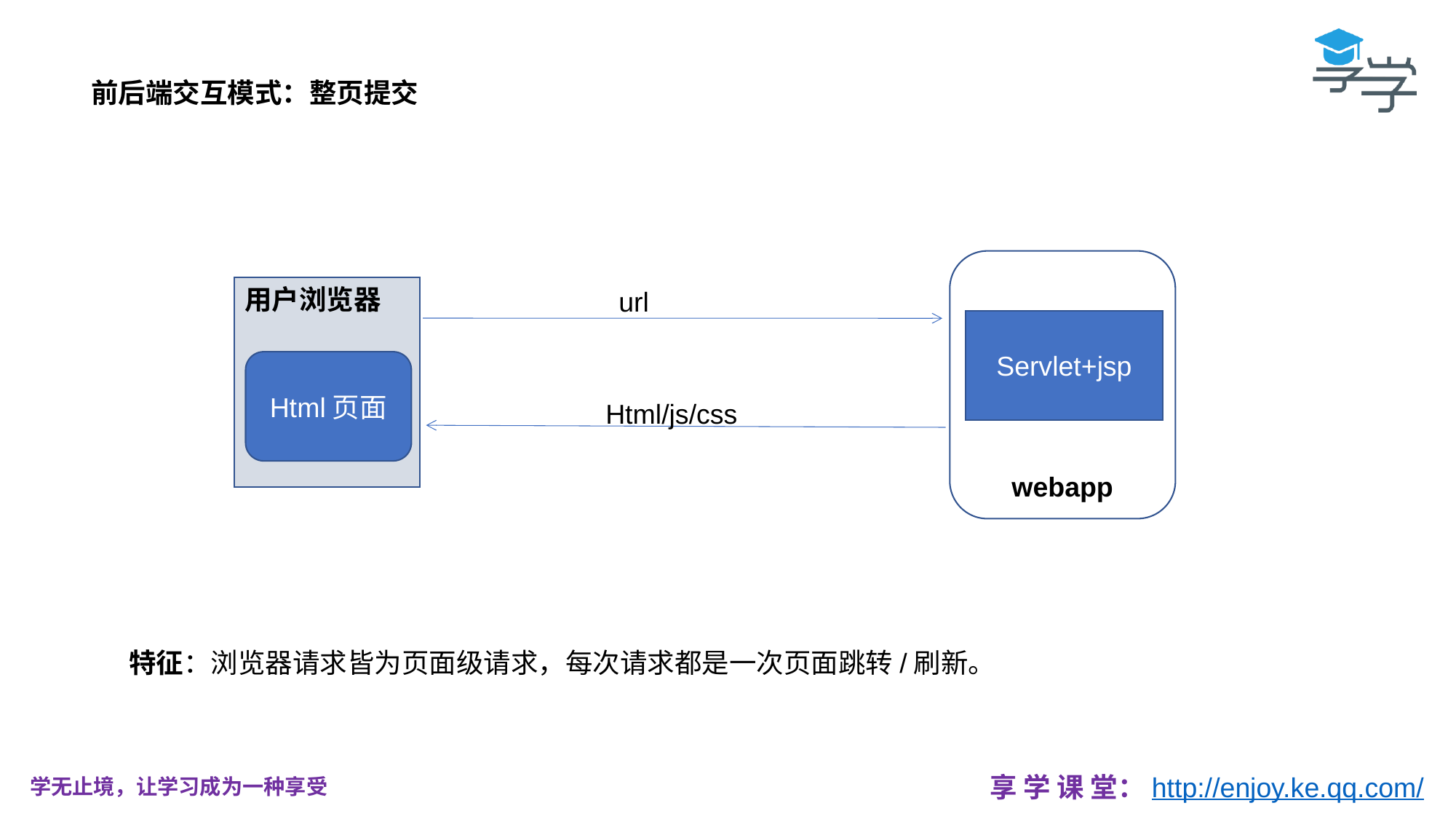

前后端交互模式：整页提交
webapp
用户浏览器
url
Servlet+jsp
Html页面
Html/js/css
特征：浏览器请求皆为页面级请求，每次请求都是一次页面跳转/刷新。